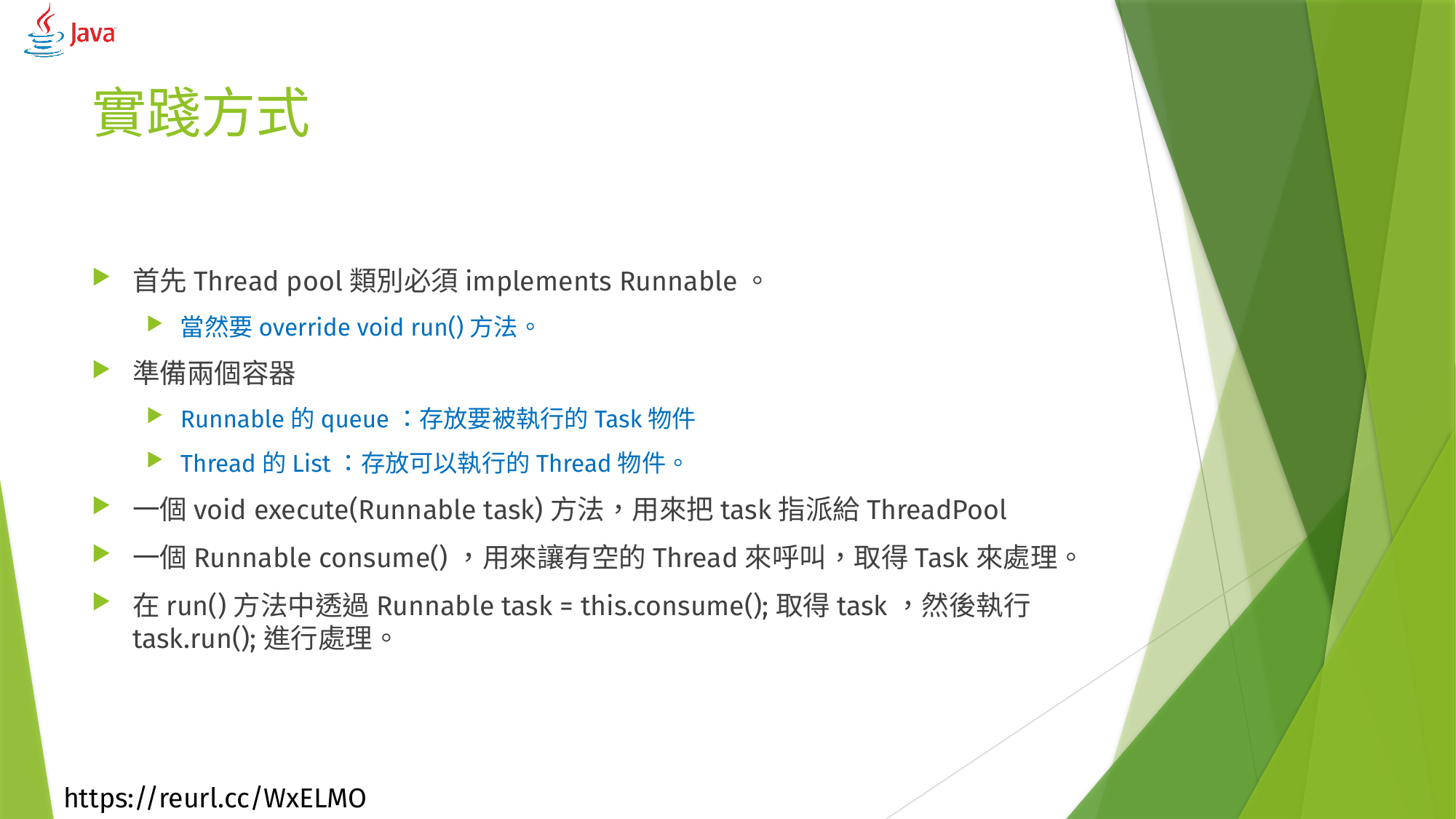

# 實踐方式
首先Thread pool類別必須implements Runnable。
當然要override void run()方法。
準備兩個容器
Runnable的queue：存放要被執行的Task物件
Thread的List：存放可以執行的Thread物件。
一個void execute(Runnable task)方法，用來把task指派給ThreadPool
一個Runnable consume()，用來讓有空的Thread來呼叫，取得Task來處理。
在run()方法中透過Runnable task = this.consume();取得task，然後執行task.run();進行處理。